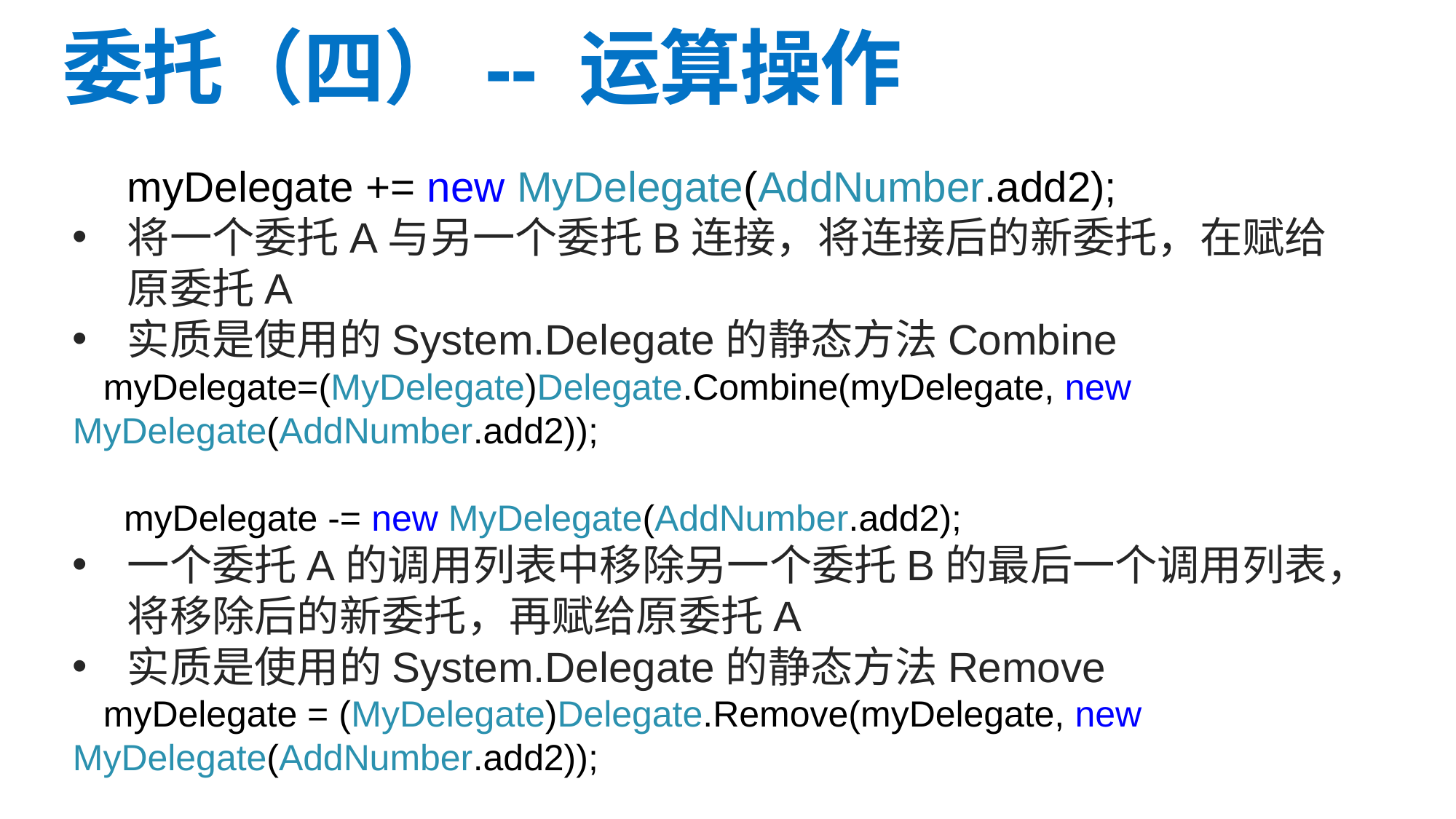

# 委托（四）-- 运算操作
myDelegate += new MyDelegate(AddNumber.add2);
将一个委托A与另一个委托B连接，将连接后的新委托，在赋给原委托A
实质是使用的System.Delegate的静态方法Combine
   myDelegate=(MyDelegate)Delegate.Combine(myDelegate, new MyDelegate(AddNumber.add2));

     myDelegate -= new MyDelegate(AddNumber.add2);
一个委托A的调用列表中移除另一个委托B的最后一个调用列表，将移除后的新委托，再赋给原委托A
实质是使用的System.Delegate的静态方法Remove
   myDelegate = (MyDelegate)Delegate.Remove(myDelegate, new MyDelegate(AddNumber.add2));